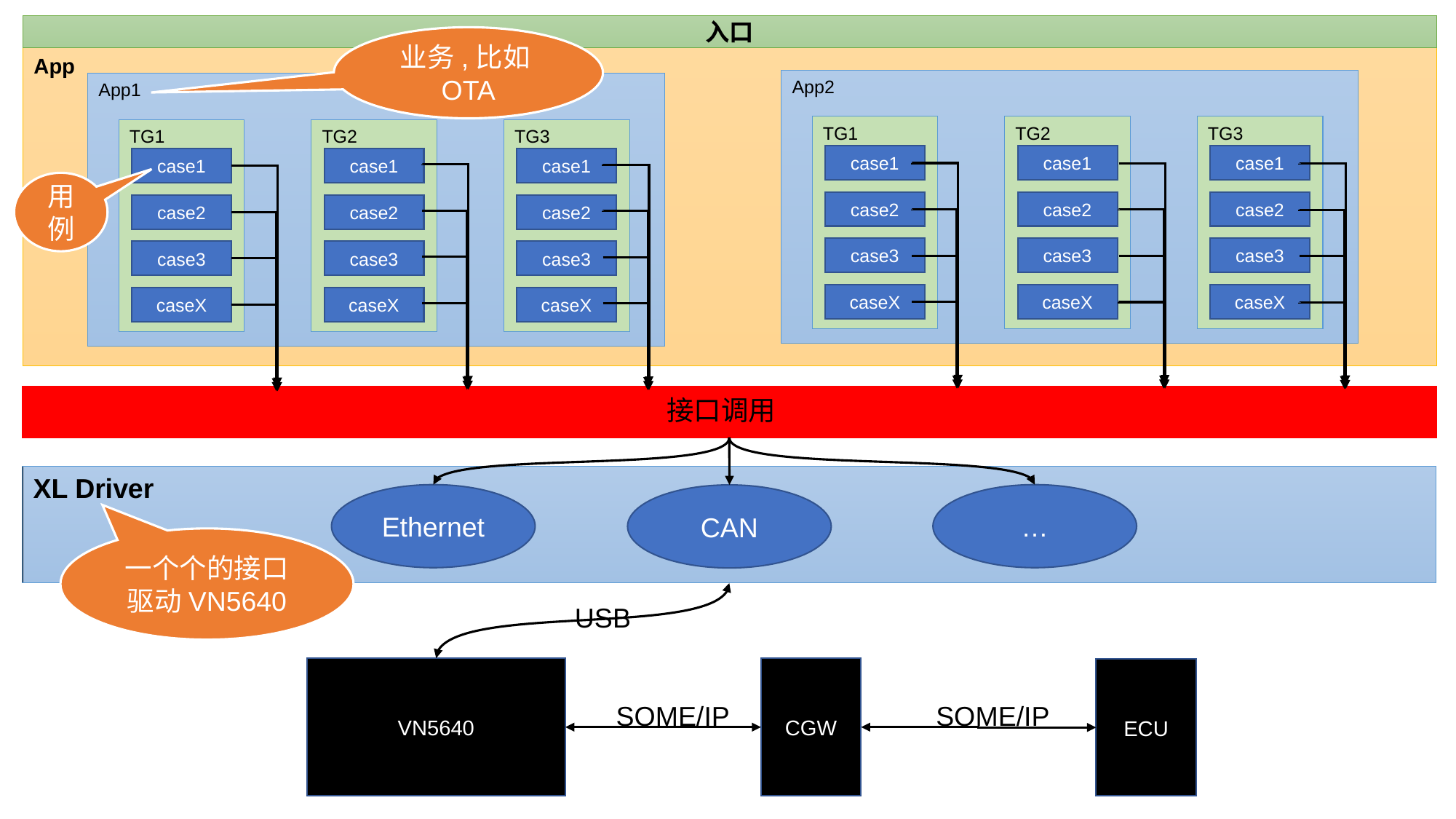

入口
业务,比如OTA
App
App2
TG1
case1
case2
case3
caseX
TG2
case1
case2
case3
caseX
TG3
case1
case2
case3
caseX
App1
TG1
case1
case2
case3
caseX
TG2
case1
case2
case3
caseX
TG3
case1
case2
case3
caseX
用例

接口调用
XL Driver
…
Ethernet
CAN
一个个的接口
驱动VN5640
USB
VN5640
CGW
ECU
SOME/IP
SOME/IP